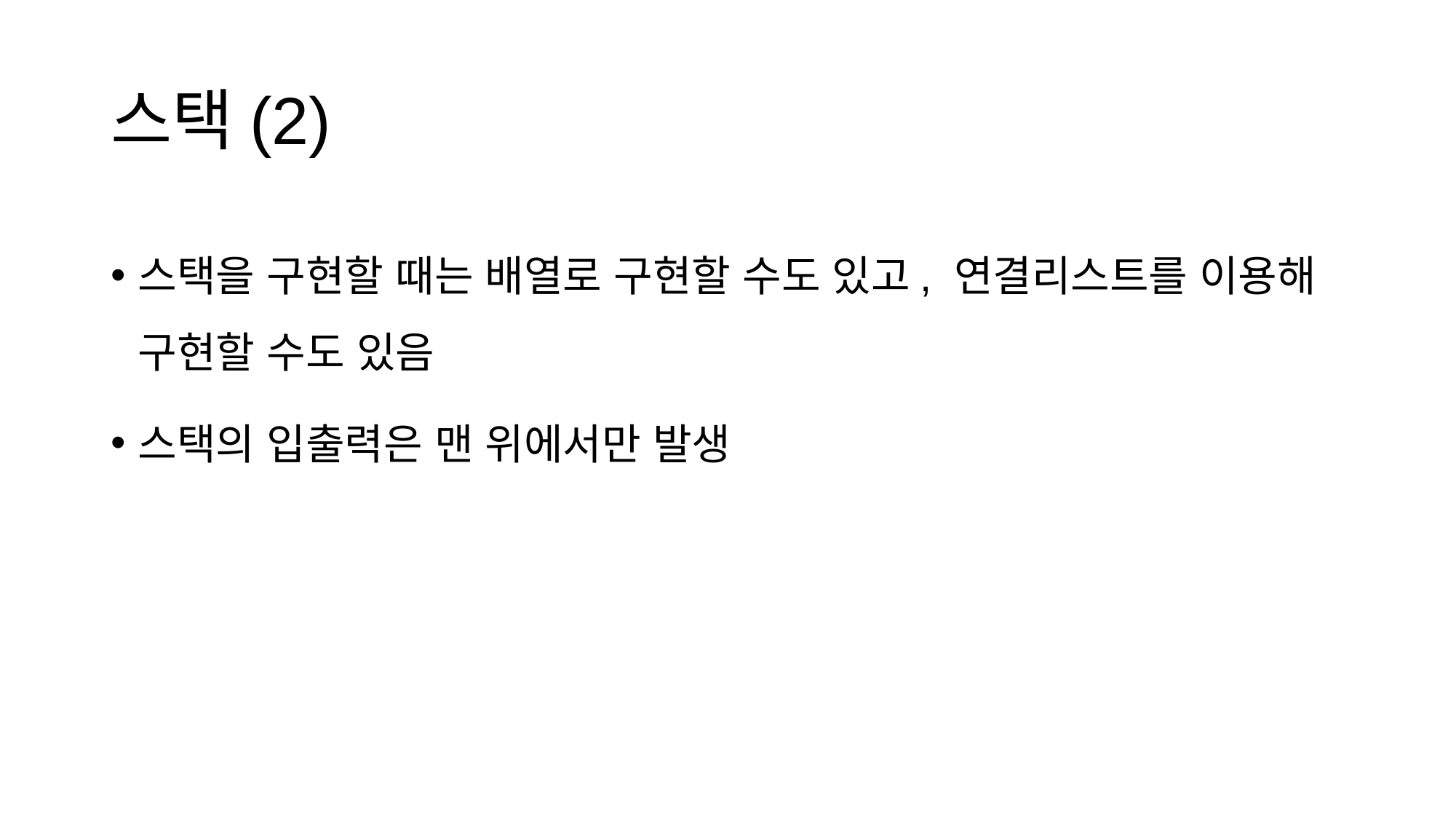

# 스택(2)
스택을 구현할 때는 배열로 구현할 수도 있고, 연결리스트를 이용해 구현할 수도 있음
스택의 입출력은 맨 위에서만 발생